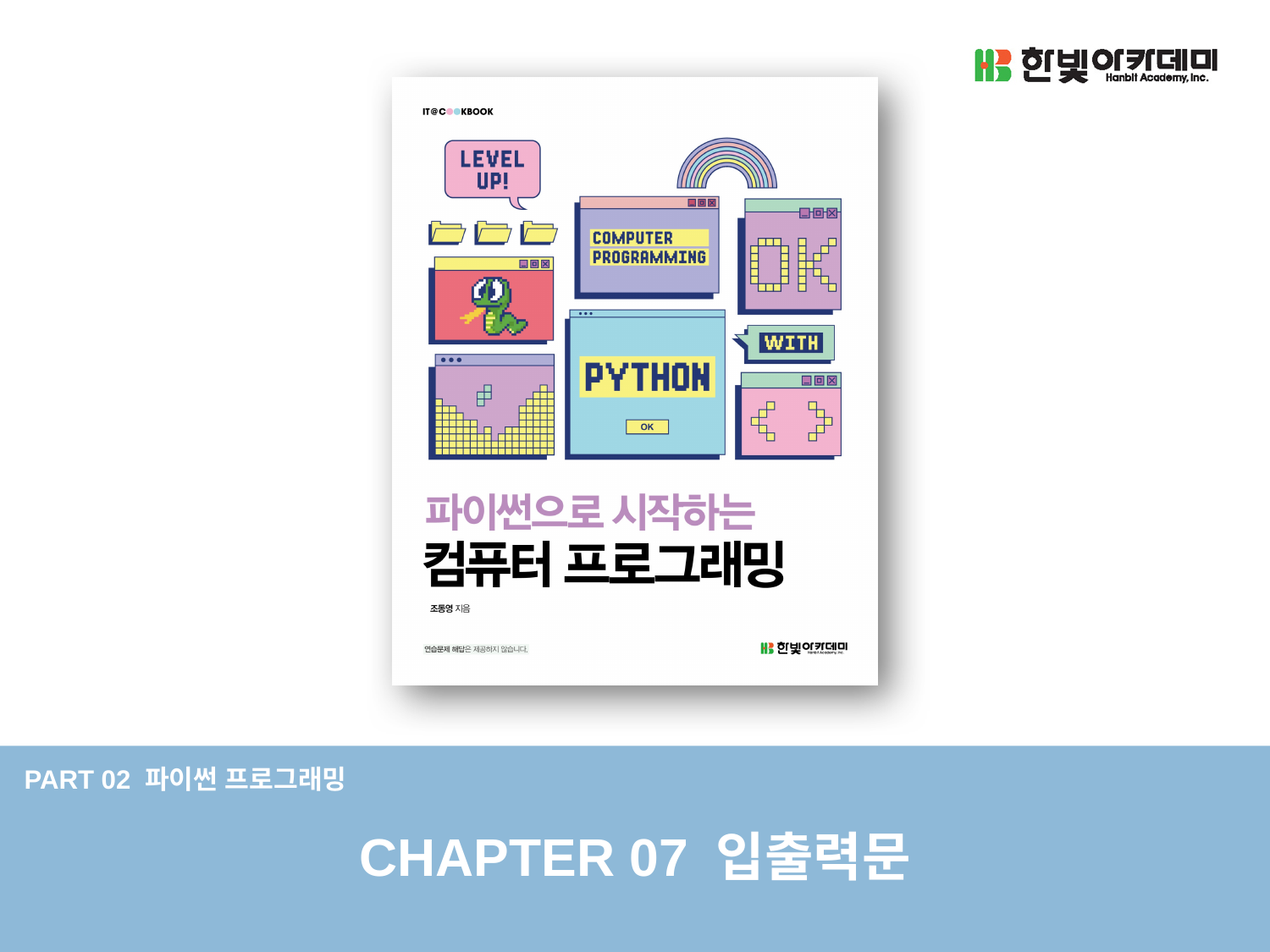

PART 02 파이썬 프로그래밍
CHAPTER 07 입출력문